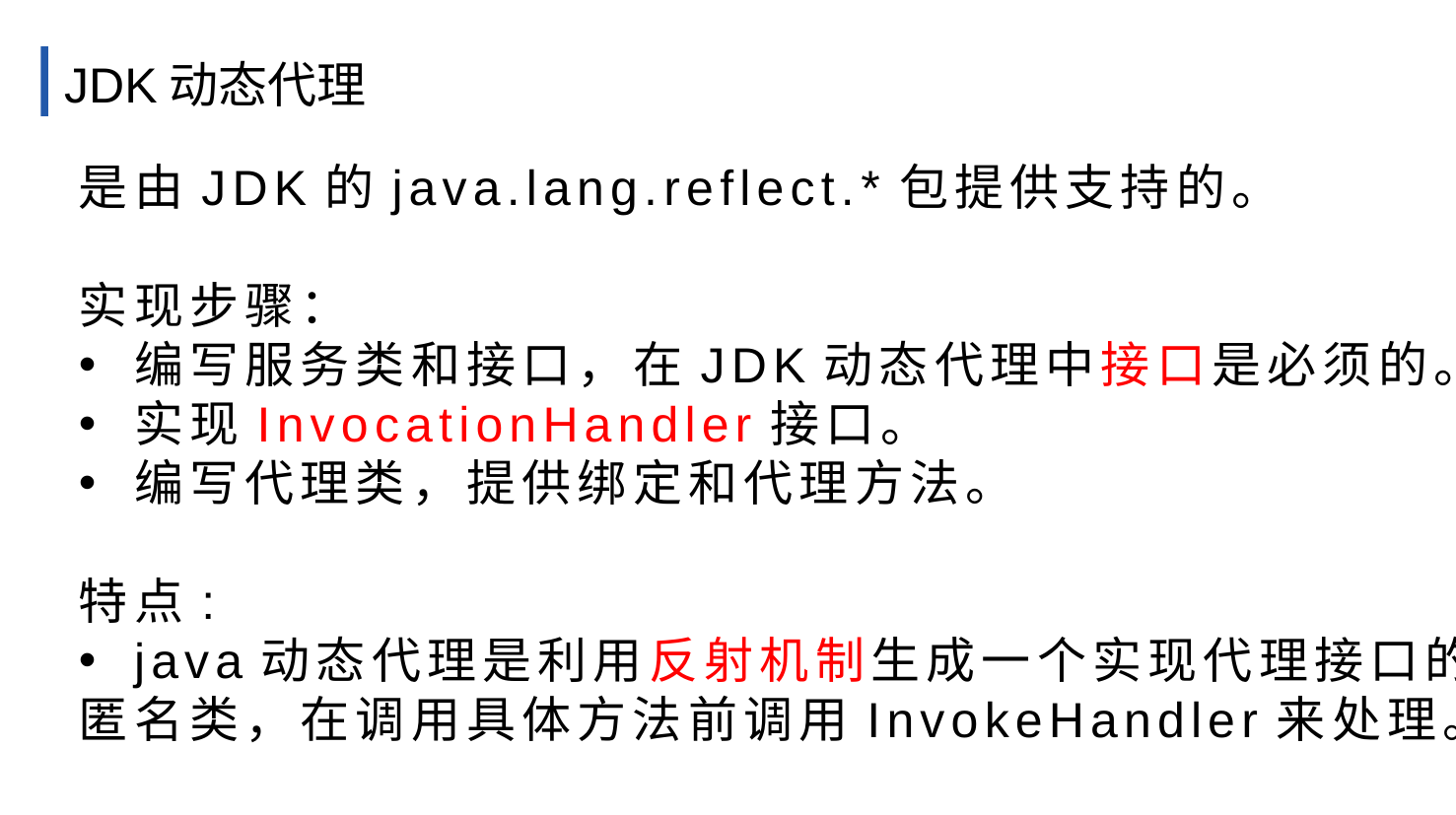

JDK动态代理
是由JDK的java.lang.reflect.*包提供支持的。

实现步骤：
编写服务类和接口，在JDK动态代理中接口是必须的。
实现InvocationHandler接口。
编写代理类，提供绑定和代理方法。

特点:
java动态代理是利用反射机制生成一个实现代理接口的
匿名类，在调用具体方法前调用InvokeHandler来处理。